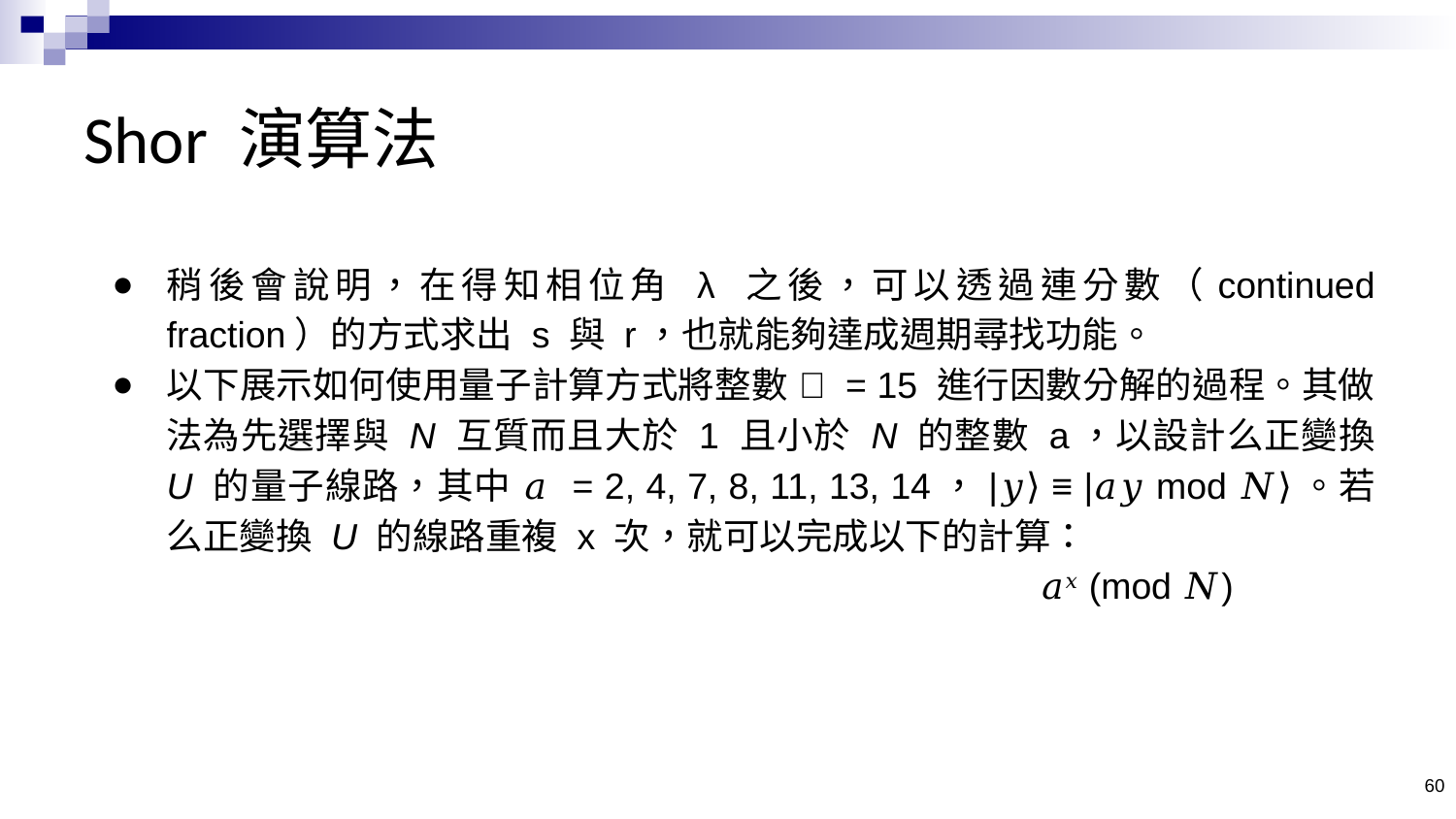

# Shor 演算法
稍後會說明，在得知相位角 λ 之後，可以透過連分數（continued fraction）的方式求出 s 與 r，也就能夠達成週期尋找功能。
以下展示如何使用量子計算方式將整數 𝑁 = 15 進行因數分解的過程。其做法為先選擇與 N 互質而且大於 1 且小於 N 的整數 a，以設計么正變換 U 的量子線路，其中 𝑎 = 2, 4, 7, 8, 11, 13, 14，𝑈|𝑦⟩ ≡ |𝑎𝑦 mod 𝑁⟩。若么正變換 U 的線路重複 x 次，就可以完成以下的計算：
						𝑎𝑥 (mod 𝑁)
60